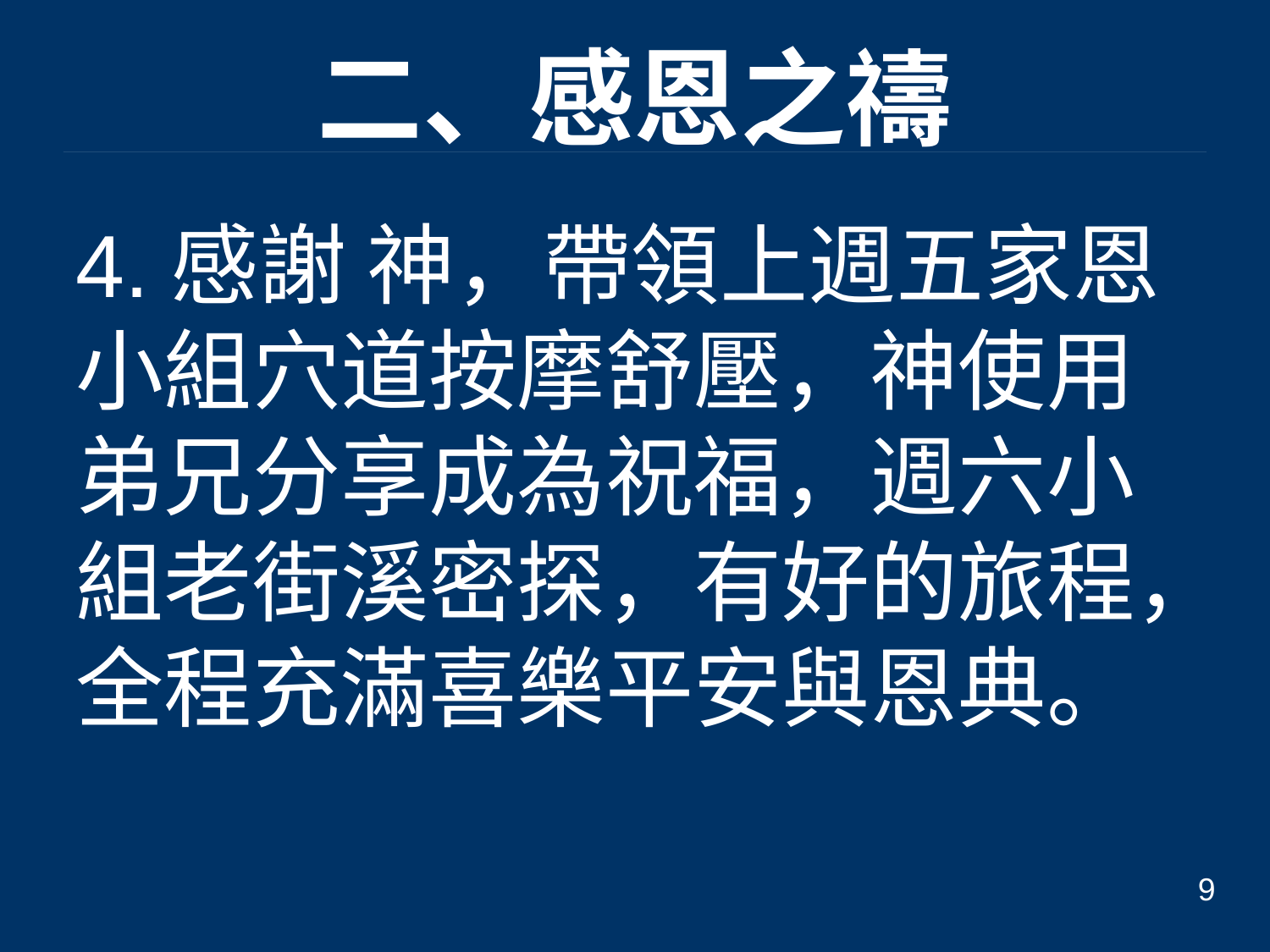

二、感恩之禱

4.感謝 神，帶領上週五家恩小組穴道按摩舒壓，神使用弟兄分享成為祝福，週六小組老街溪密探，有好的旅程，全程充滿喜樂平安與恩典。
9